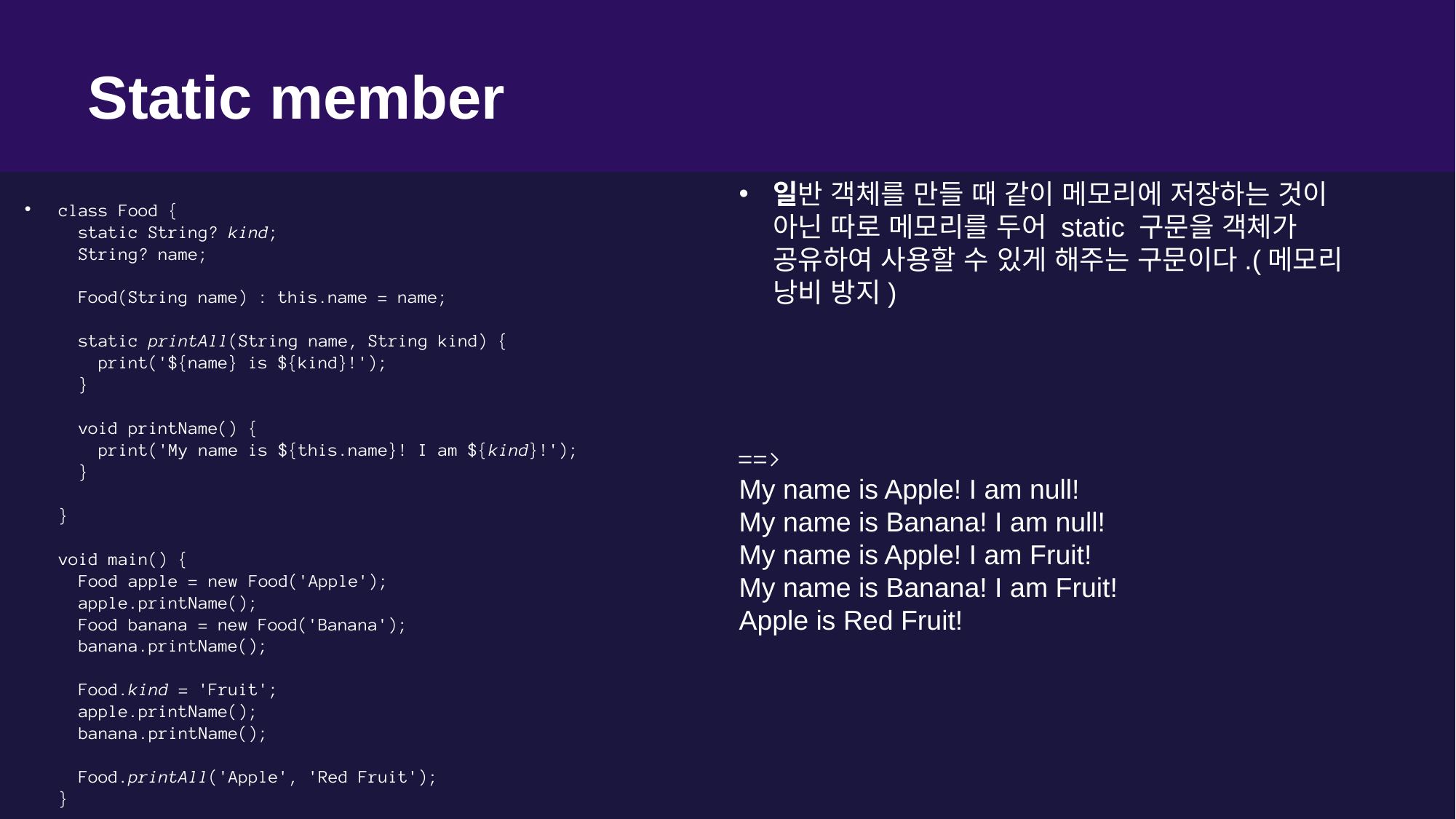

Static member
일반 객체를 만들 때 같이 메모리에 저장하는 것이 아닌 따로 메모리를 두어 static 구문을 객체가 공유하여 사용할 수 있게 해주는 구문이다.(메모리 낭비 방지)

==>
My name is Apple! I am null!
My name is Banana! I am null!
My name is Apple! I am Fruit!
My name is Banana! I am Fruit!
Apple is Red Fruit!

class Food {
  static String? kind;
  String? name;
  Food(String name) : this.name = name;
  static printAll(String name, String kind) {
    print('${name} is ${kind}!');
  }
  void printName() {
    print('My name is ${this.name}! I am ${kind}!');
  }
}
void main() {
  Food apple = new Food('Apple');
  apple.printName();
  Food banana = new Food('Banana');
  banana.printName();
  Food.kind = 'Fruit';
  apple.printName();
  banana.printName();
  Food.printAll('Apple', 'Red Fruit');
}